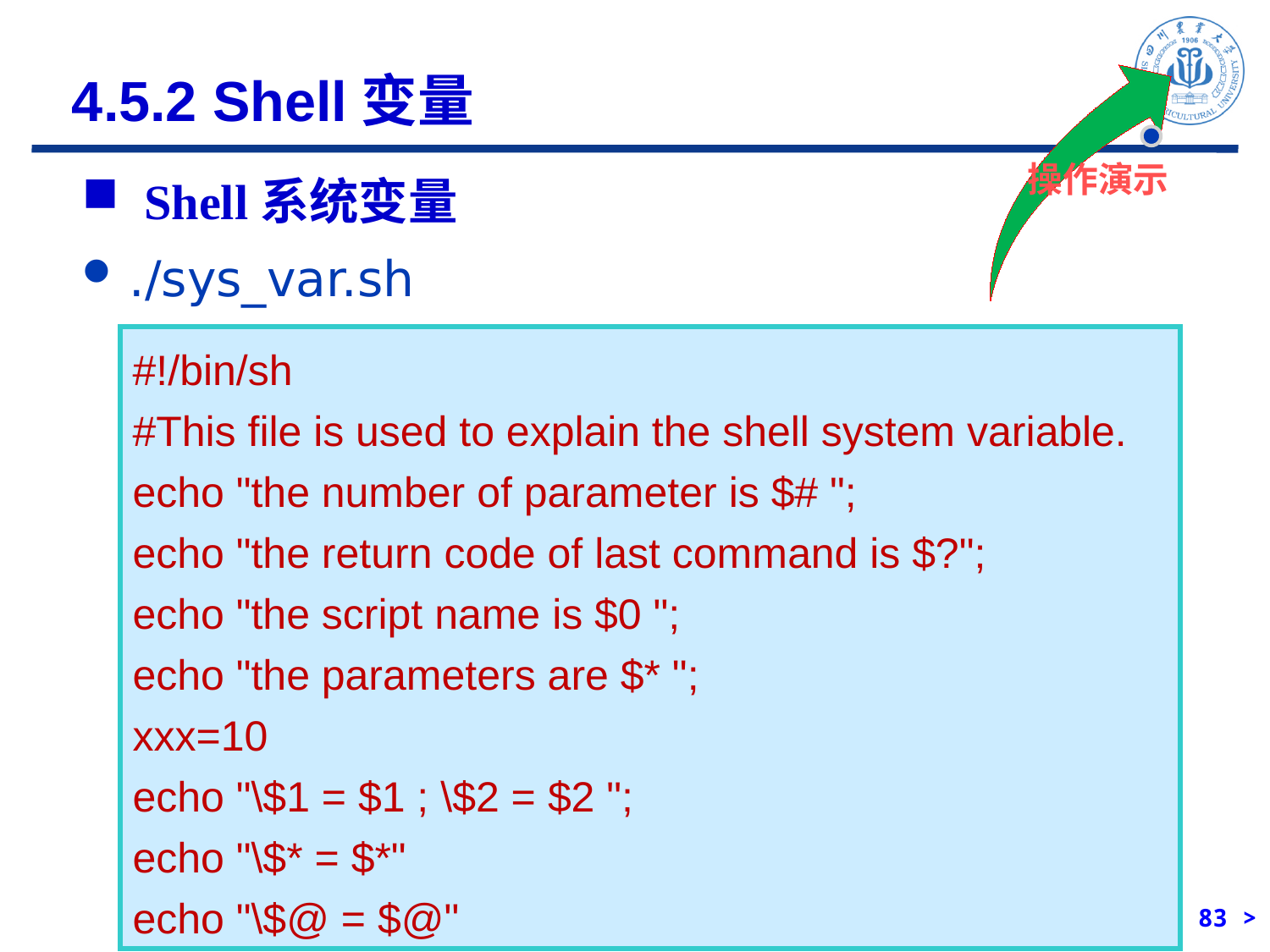

操作演示
4.5.2 Shell变量
  Shell系统变量
./sys_var.sh
#!/bin/sh
#This file is used to explain the shell system variable.
echo "the number of parameter is $# ";
echo "the return code of last command is $?";
echo "the script name is $0 ";
echo "the parameters are $* ";
xxx=10
echo "\$1 = $1 ; \$2 = $2 ";
echo "\$* = $*"
echo "\$@ = $@"